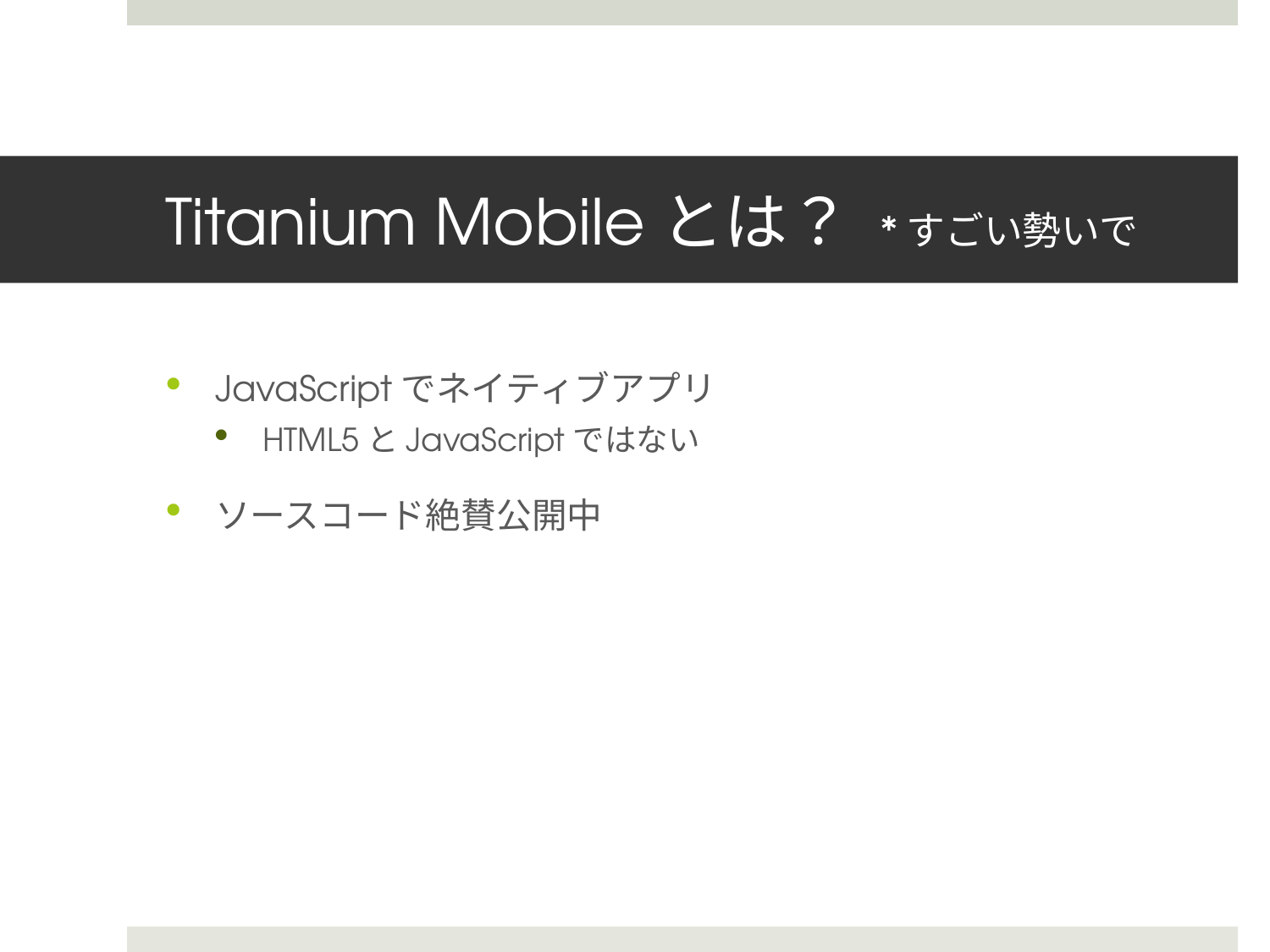

# Titanium Mobileとは？ *すごい勢いで
JavaScriptでネイティブアプリ
HTML5とJavaScriptではない
ソースコード絶賛公開中